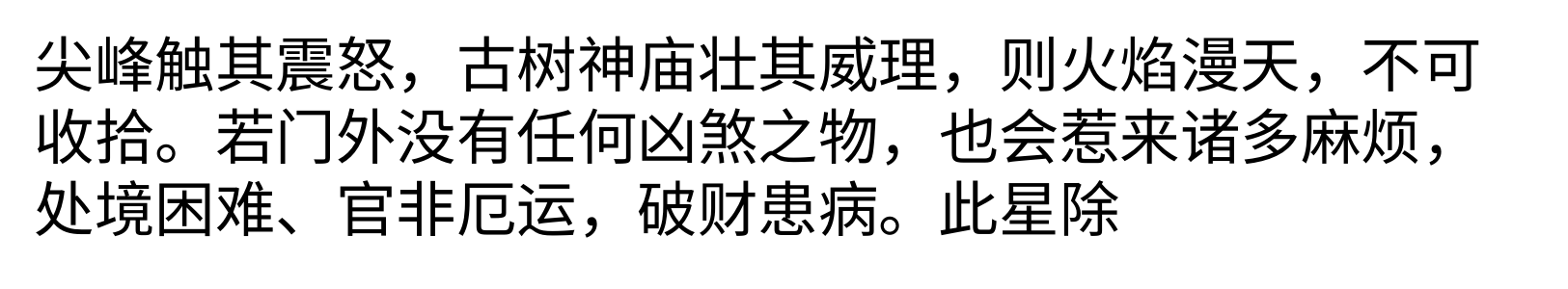

尖峰触其震怒，古树神庙壮其威理，则火焰漫天，不可收拾。若门外没有任何凶煞之物，也会惹来诸多麻烦，处境困难、官非厄运，破财患病。此星除